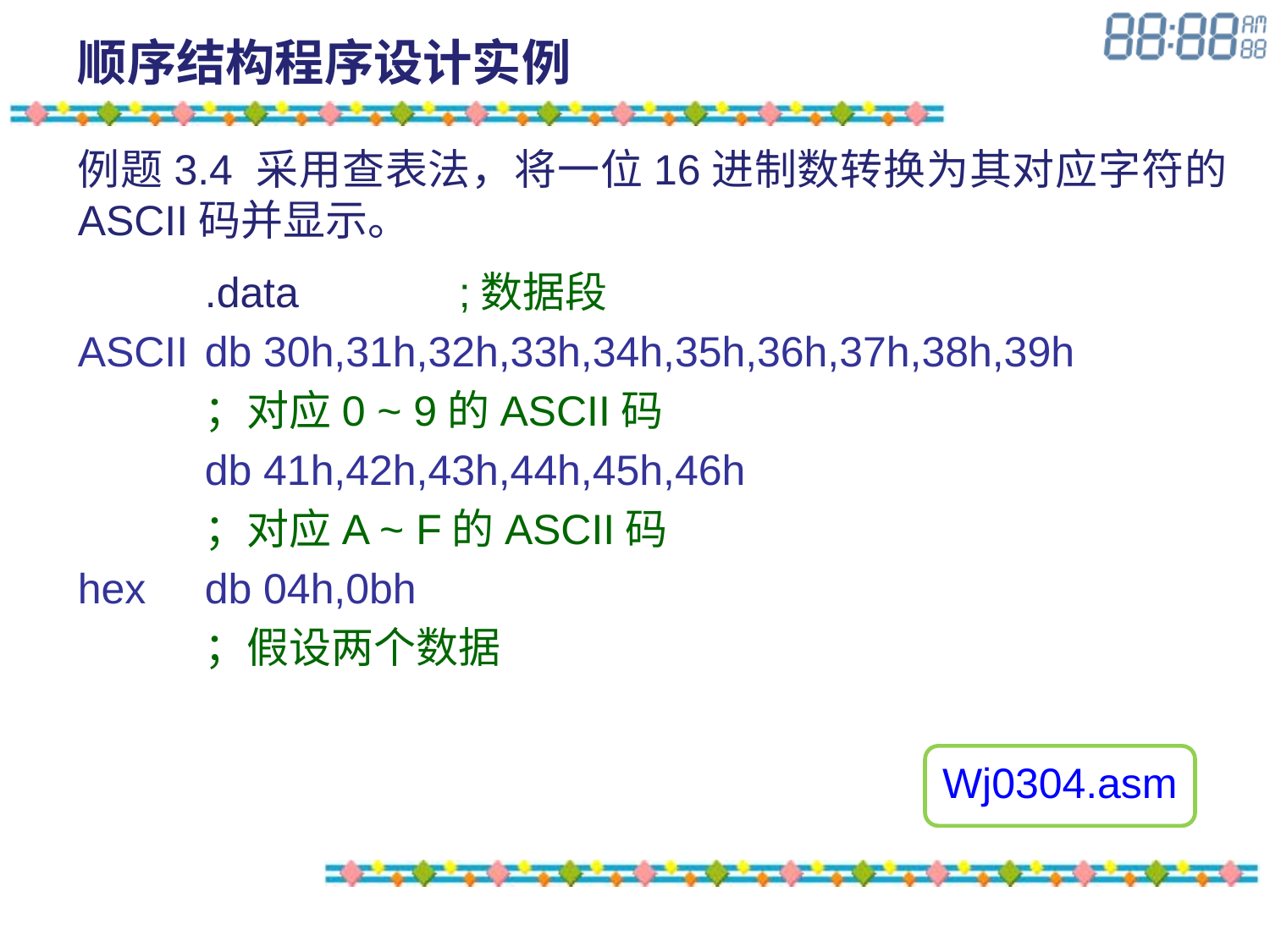

# 顺序结构程序设计实例
例题3.4 采用查表法，将一位16进制数转换为其对应字符的ASCII码并显示。
	.data		;数据段
ASCII	db 30h,31h,32h,33h,34h,35h,36h,37h,38h,39h
	；对应0 ~ 9的ASCII码
	db 41h,42h,43h,44h,45h,46h
	；对应A ~ F的ASCII码
hex	db 04h,0bh
	；假设两个数据
Wj0304.asm